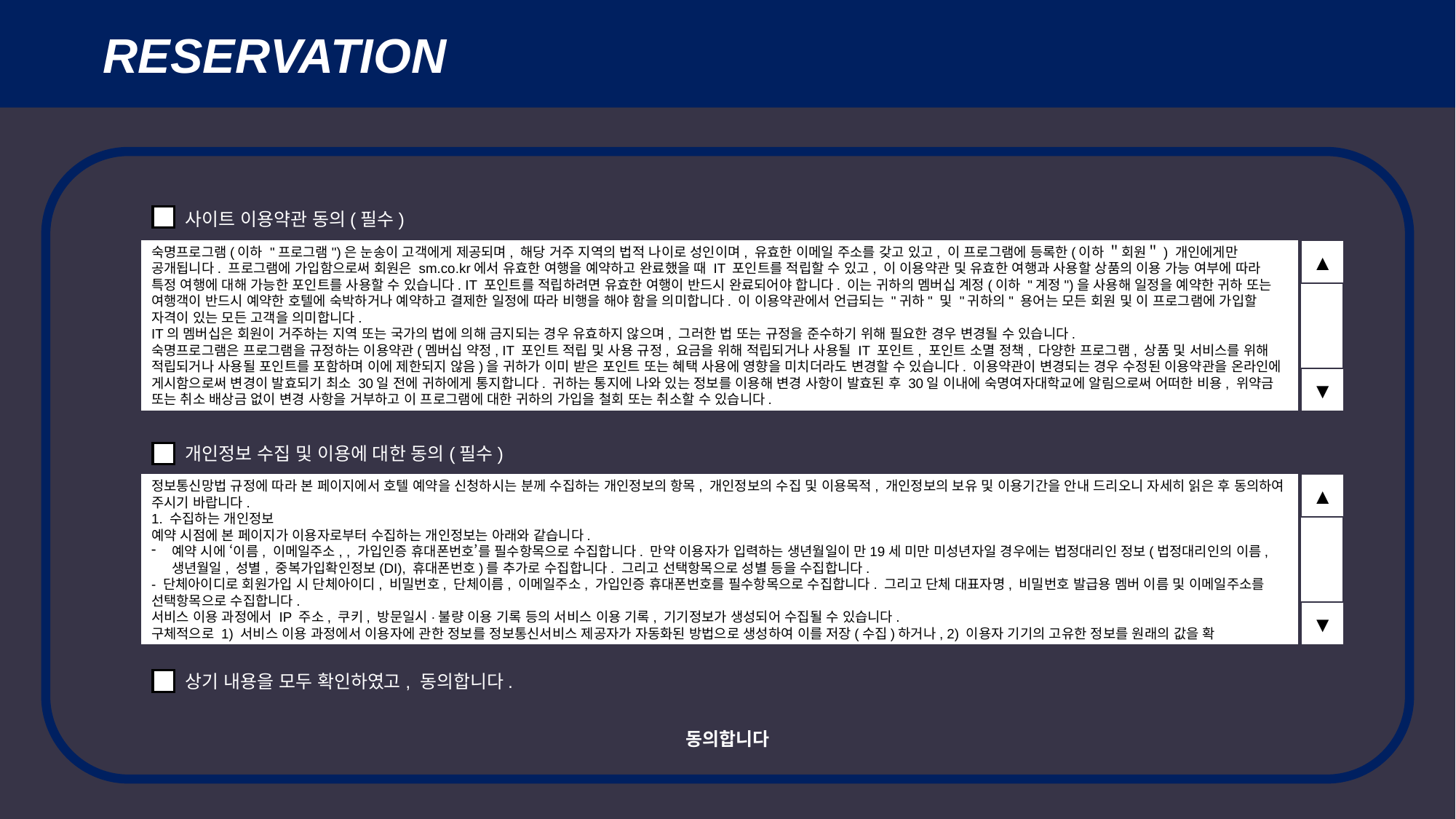

RESERVATION

사이트 이용약관 동의(필수)

숙명프로그램(이하 "프로그램")은 눈송이 고객에게 제공되며, 해당 거주 지역의 법적 나이로 성인이며, 유효한 이메일 주소를 갖고 있고, 이 프로그램에 등록한(이하 ＂회원＂) 개인에게만 공개됩니다. 프로그램에 가입함으로써 회원은 sm.co.kr에서 유효한 여행을 예약하고 완료했을 때 IT 포인트를 적립할 수 있고, 이 이용약관 및 유효한 여행과 사용할 상품의 이용 가능 여부에 따라 특정 여행에 대해 가능한 포인트를 사용할 수 있습니다. IT 포인트를 적립하려면 유효한 여행이 반드시 완료되어야 합니다. 이는 귀하의 멤버십 계정(이하 "계정")을 사용해 일정을 예약한 귀하 또는 여행객이 반드시 예약한 호텔에 숙박하거나 예약하고 결제한 일정에 따라 비행을 해야 함을 의미합니다. 이 이용약관에서 언급되는 "귀하" 및 "귀하의" 용어는 모든 회원 및 이 프로그램에 가입할 자격이 있는 모든 고객을 의미합니다.
IT의 멤버십은 회원이 거주하는 지역 또는 국가의 법에 의해 금지되는 경우 유효하지 않으며, 그러한 법 또는 규정을 준수하기 위해 필요한 경우 변경될 수 있습니다.
숙명프로그램은 프로그램을 규정하는 이용약관(멤버십 약정, IT 포인트 적립 및 사용 규정, 요금을 위해 적립되거나 사용될 IT 포인트, 포인트 소멸 정책, 다양한 프로그램, 상품 및 서비스를 위해 적립되거나 사용될 포인트를 포함하며 이에 제한되지 않음)을 귀하가 이미 받은 포인트 또는 혜택 사용에 영향을 미치더라도 변경할 수 있습니다. 이용약관이 변경되는 경우 수정된 이용약관을 온라인에 게시함으로써 변경이 발효되기 최소 30일 전에 귀하에게 통지합니다. 귀하는 통지에 나와 있는 정보를 이용해 변경 사항이 발효된 후 30일 이내에 숙명여자대학교에 알림으로써 어떠한 비용, 위약금 또는 취소 배상금 없이 변경 사항을 거부하고 이 프로그램에 대한 귀하의 가입을 철회 또는 취소할 수 있습니다.

▲
▼
개인정보 수집 및 이용에 대한 동의(필수)

정보통신망법 규정에 따라 본 페이지에서 호텔 예약을 신청하시는 분께 수집하는 개인정보의 항목, 개인정보의 수집 및 이용목적, 개인정보의 보유 및 이용기간을 안내 드리오니 자세히 읽은 후 동의하여 주시기 바랍니다.
1. 수집하는 개인정보
예약 시점에 본 페이지가 이용자로부터 수집하는 개인정보는 아래와 같습니다.
예약 시에 ‘이름, 이메일주소, , 가입인증 휴대폰번호’를 필수항목으로 수집합니다. 만약 이용자가 입력하는 생년월일이 만19세 미만 미성년자일 경우에는 법정대리인 정보(법정대리인의 이름, 생년월일, 성별, 중복가입확인정보(DI), 휴대폰번호)를 추가로 수집합니다. 그리고 선택항목으로 성별 등을 수집합니다.
- 단체아이디로 회원가입 시 단체아이디, 비밀번호, 단체이름, 이메일주소, 가입인증 휴대폰번호를 필수항목으로 수집합니다. 그리고 단체 대표자명, 비밀번호 발급용 멤버 이름 및 이메일주소를 선택항목으로 수집합니다.
서비스 이용 과정에서 IP 주소, 쿠키, 방문일시·불량 이용 기록 등의 서비스 이용 기록, 기기정보가 생성되어 수집될 수 있습니다.
구체적으로 1) 서비스 이용 과정에서 이용자에 관한 정보를 정보통신서비스 제공자가 자동화된 방법으로 생성하여 이를 저장(수집)하거나, 2) 이용자 기기의 고유한 정보를 원래의 값을 확

▲
▼
상기 내용을 모두 확인하였고, 동의합니다.

동의합니다